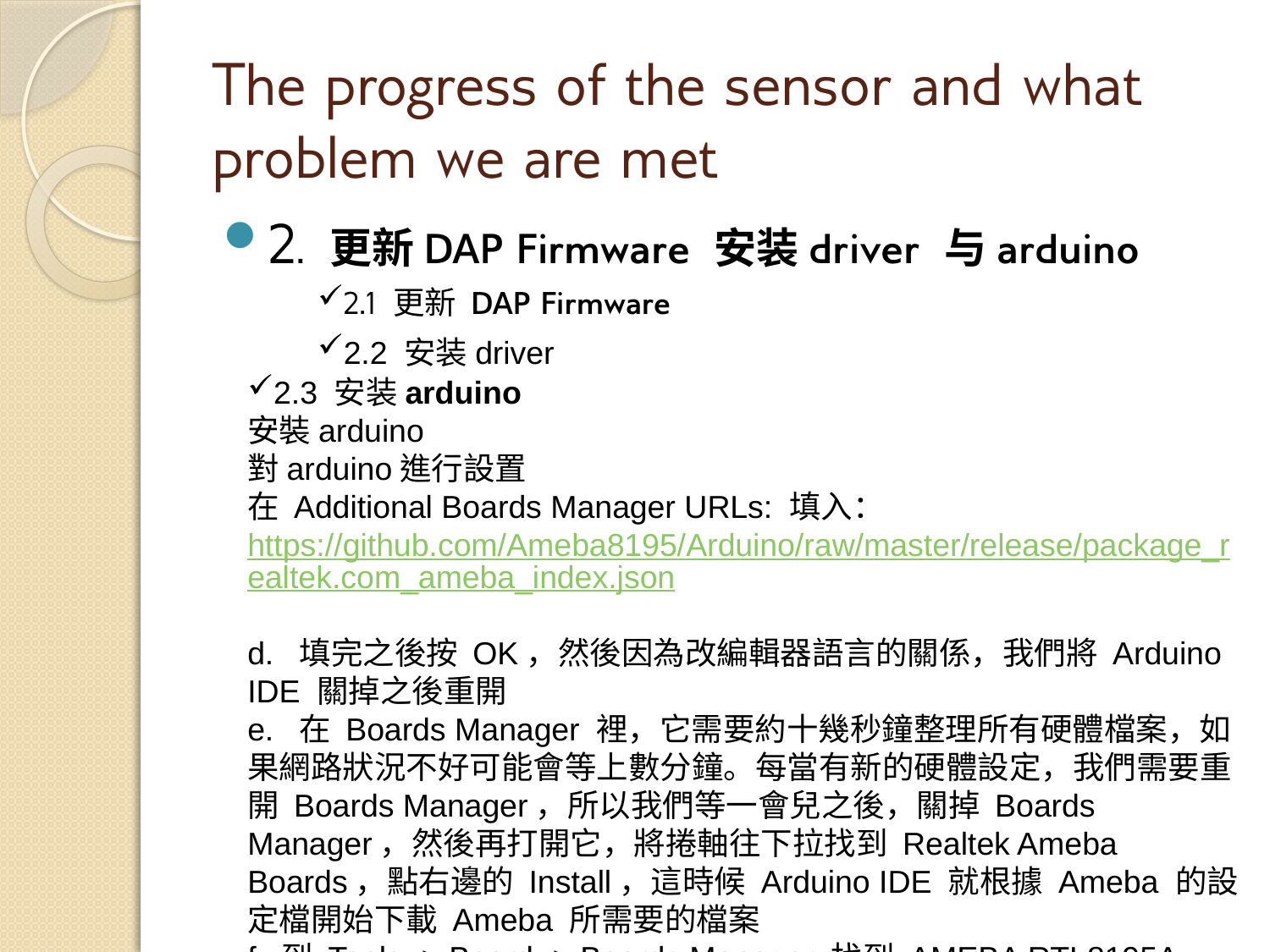

# The progress of the sensor and what problem we are met
2. 更新DAP Firmware 安装driver 与arduino

2.1 更新 DAP Firmware
2.2 安装driver
2.3 安装arduino
安裝arduino
對arduino進行設置
在 Additional Boards Manager URLs: 填入：
https://github.com/Ameba8195/Arduino/raw/master/release/package_realtek.com_ameba_index.json
d.  填完之後按 OK，然後因為改編輯器語言的關係，我們將 Arduino IDE 關掉之後重開
e.  在 Boards Manager 裡，它需要約十幾秒鐘整理所有硬體檔案，如果網路狀況不好可能會等上數分鐘。每當有新的硬體設定，我們需要重開 Boards Manager，所以我們等一會兒之後，關掉 Boards Manager，然後再打開它，將捲軸往下拉找到 Realtek Ameba Boards，點右邊的 Install，這時候 Arduino IDE 就根據 Ameba 的設定檔開始下載 Ameba 所需要的檔案
f. 到 Tools -> Board -> Boards Manager 找到 AMEBA RTL8195A